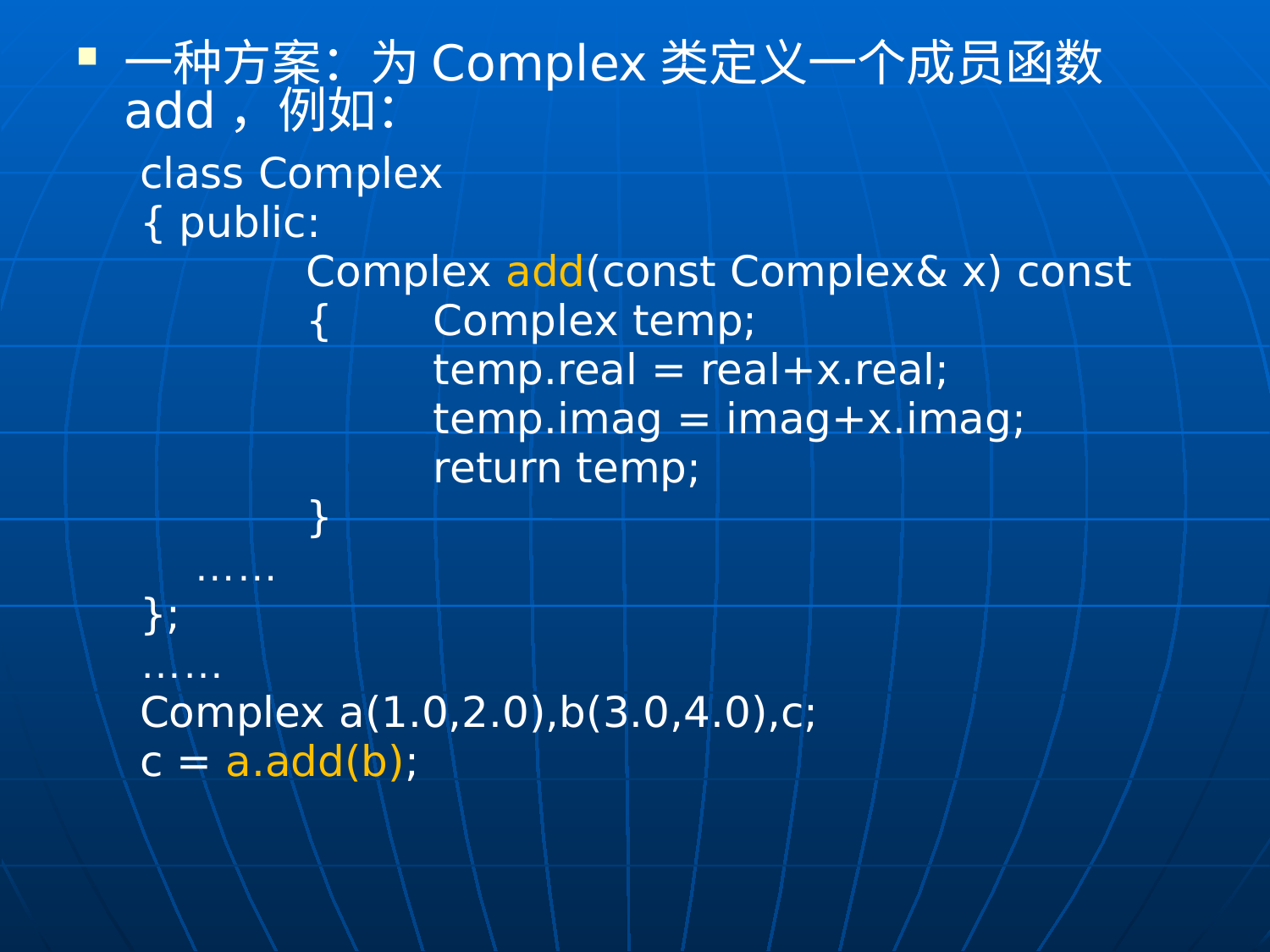

一种方案：为Complex类定义一个成员函数add，例如：
class Complex
{	public:
		Complex add(const Complex& x) const
		{	Complex temp;
			temp.real = real+x.real;
			temp.imag = imag+x.imag;
			return temp;
		}
    ……
};
……
Complex a(1.0,2.0),b(3.0,4.0),c;
c = a.add(b);